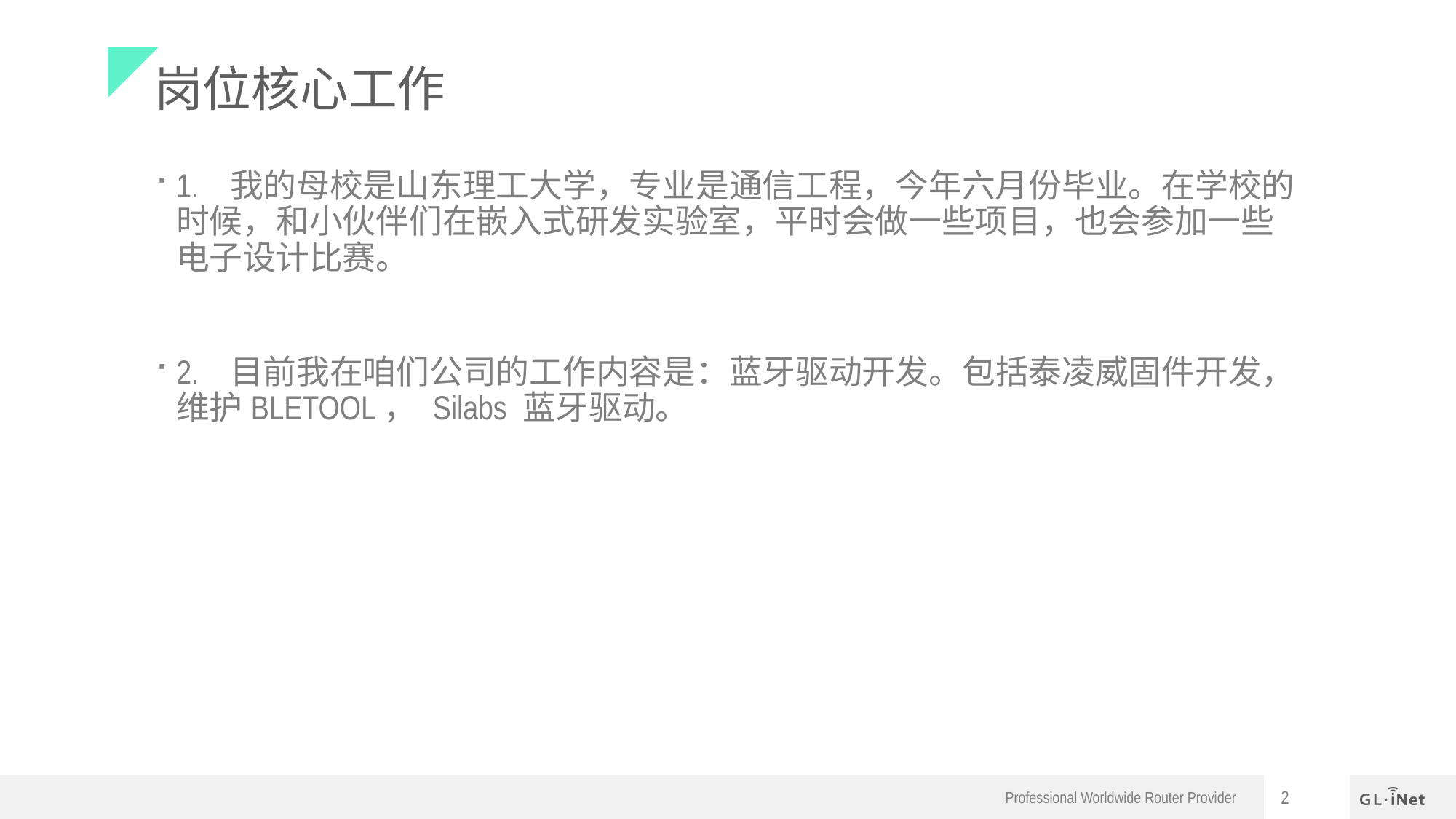

# 岗位核心工作
1.   我的母校是山东理工大学，专业是通信工程，今年六月份毕业。在学校的时候，和小伙伴们在嵌入式研发实验室，平时会做一些项目，也会参加一些电子设计比赛。

2.   目前我在咱们公司的工作内容是：蓝牙驱动开发。包括泰凌威固件开发，维护BLETOOL， Silabs 蓝牙驱动。

Professional Worldwide Router Provider
2